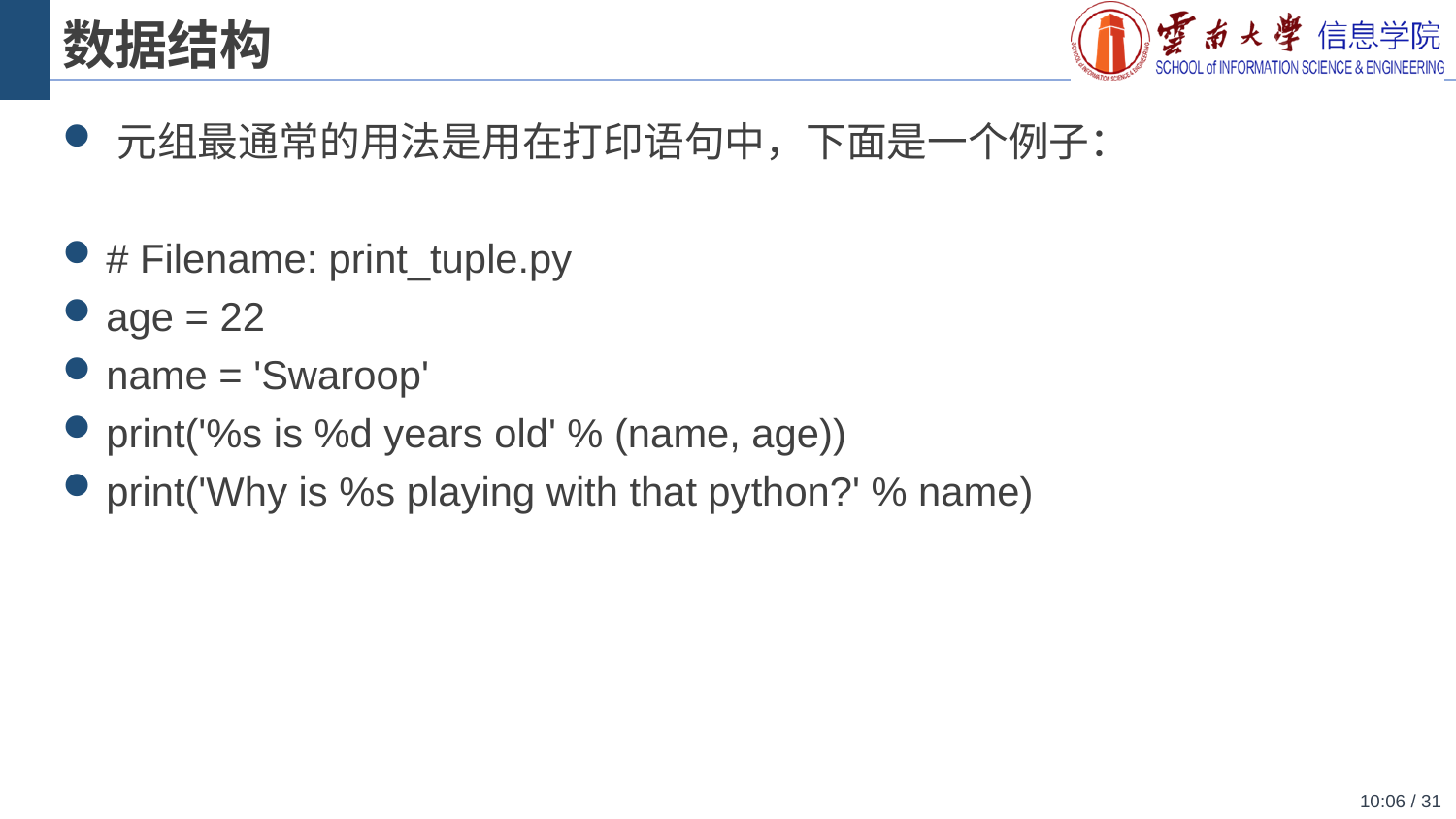

# 数据结构
元组最通常的用法是用在打印语句中，下面是一个例子：

# Filename: print_tuple.py
age = 22
name = 'Swaroop'
print('%s is %d years old' % (name, age))
print('Why is %s playing with that python?' % name)